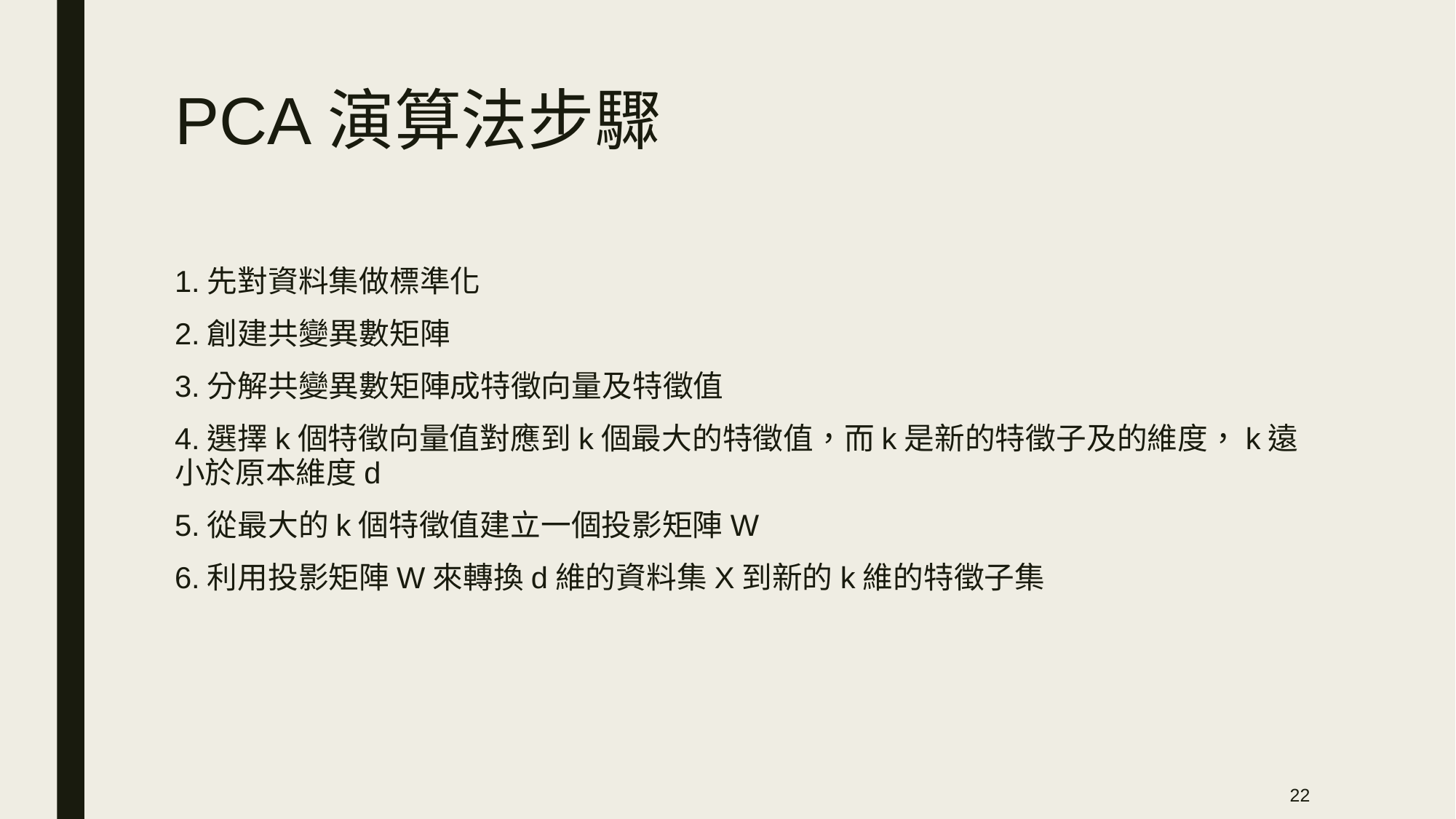

# PCA演算法步驟
1.先對資料集做標準化
2.創建共變異數矩陣
3.分解共變異數矩陣成特徵向量及特徵值
4.選擇k個特徵向量值對應到k個最大的特徵值，而k是新的特徵子及的維度，k遠小於原本維度d
5.從最大的k個特徵值建立一個投影矩陣W
6.利用投影矩陣W來轉換d維的資料集X到新的k維的特徵子集

22